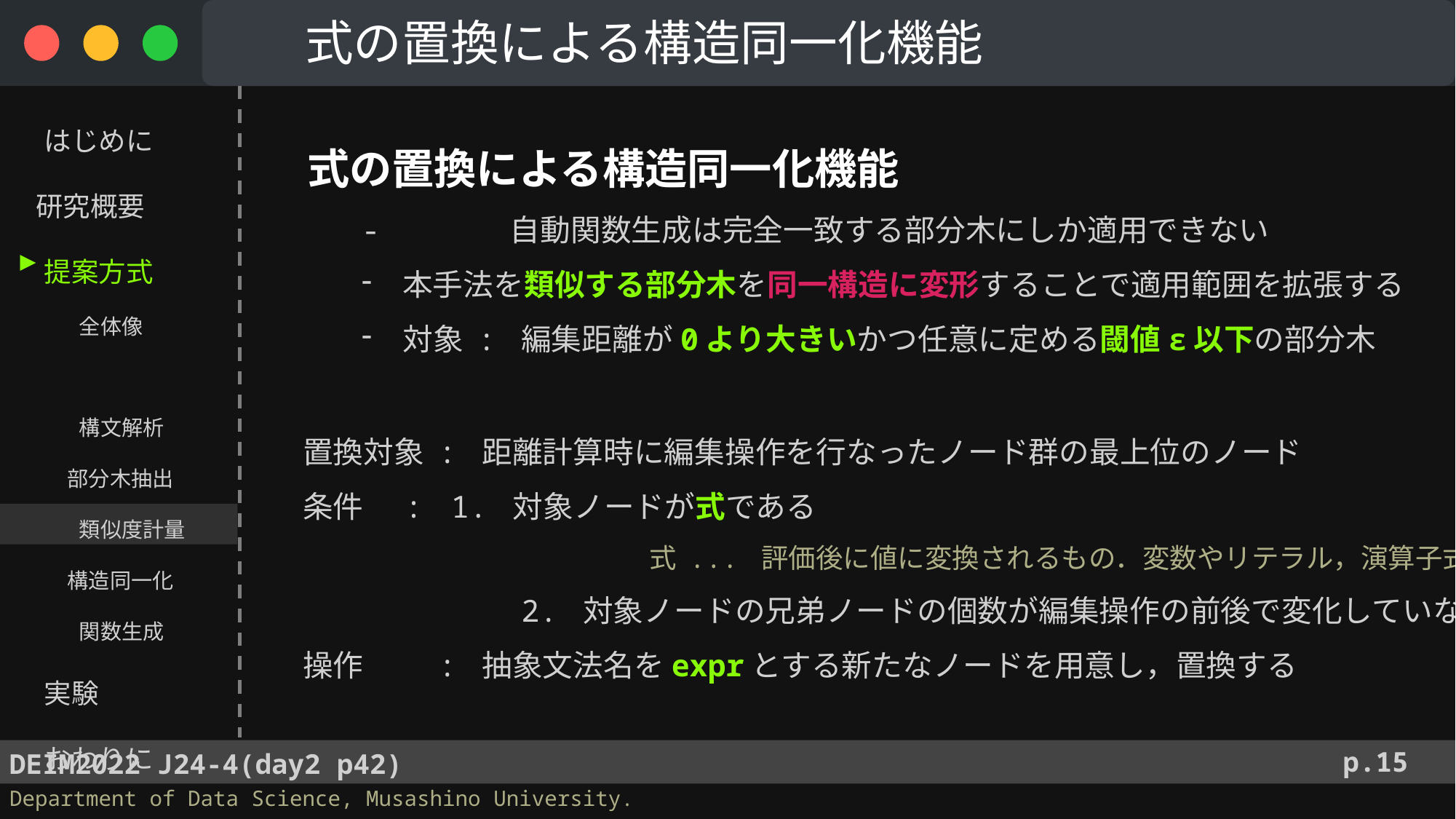

式の置換による構造同一化機能
　 はじめに
   研究概要
　 提案方式
　　　 全体像
　　　 構文解析
　　   部分木抽出
　　　 類似度計量
　　   構造同一化
　　　 関数生成
　 実験
　 おわりに

式の置換による構造同一化機能
-	自動関数生成は完全一致する部分木にしか適用できない
本手法を類似する部分木を同一構造に変形することで適用範囲を拡張する
対象 : 編集距離が0より大きいかつ任意に定める閾値ε以下の部分木

▶︎
置換対象 : 距離計算時に編集操作を行なったノード群の最上位のノード
条件     :	1. 対象ノードが式である
		  式 ... 評価後に値に変換されるもの．変数やリテラル，演算子式など
          	2. 対象ノードの兄弟ノードの個数が編集操作の前後で変化していない
操作　　 : 抽象文法名をexprとする新たなノードを用意し，置換する

p.15